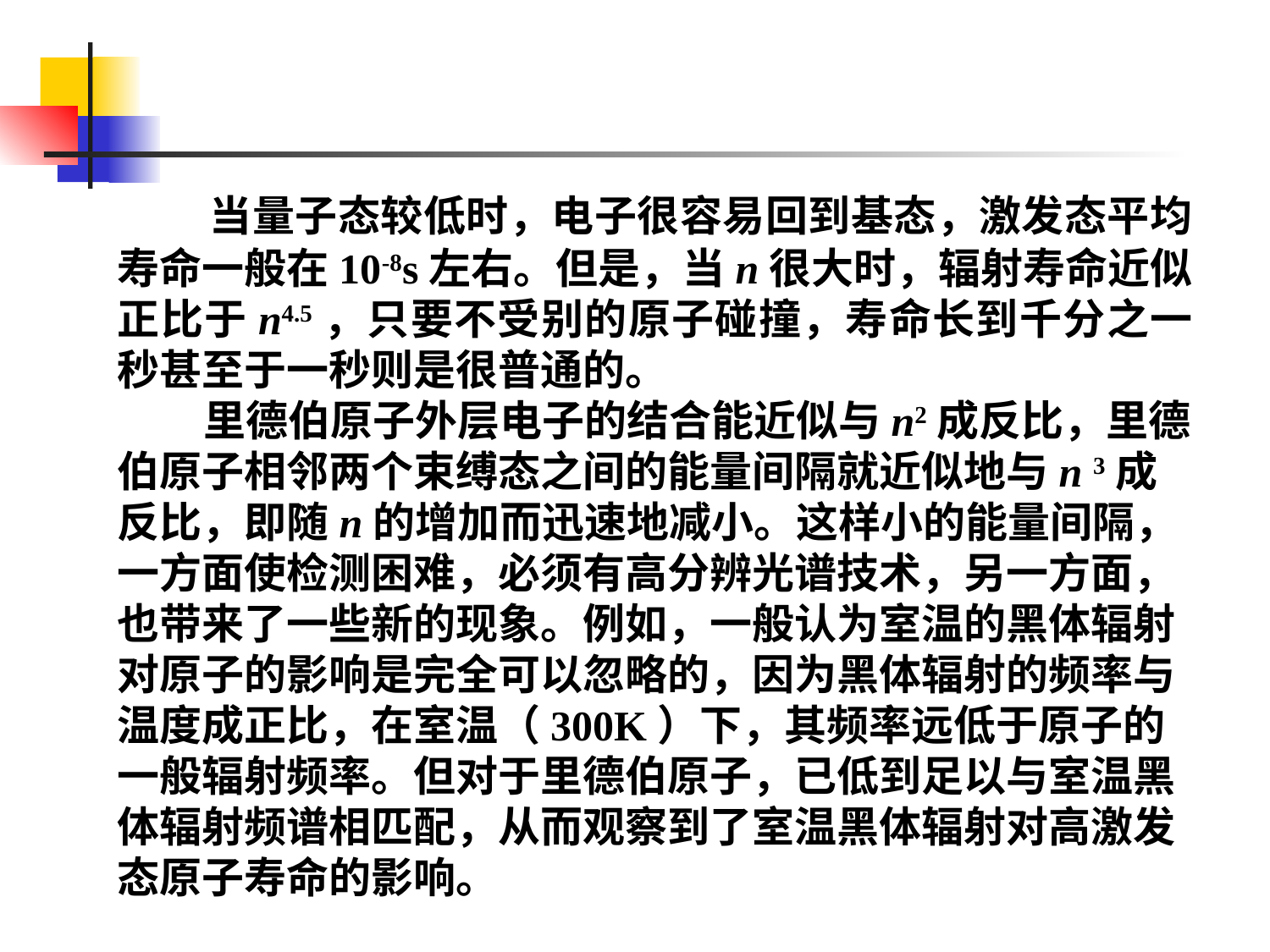

当量子态较低时，电子很容易回到基态，激发态平均寿命一般在10-8s左右。但是，当n很大时，辐射寿命近似正比于n4.5，只要不受别的原子碰撞，寿命长到千分之一秒甚至于一秒则是很普通的。
        里德伯原子外层电子的结合能近似与n2成反比，里德伯原子相邻两个束缚态之间的能量间隔就近似地与n 3成反比，即随n的增加而迅速地减小。这样小的能量间隔，一方面使检测困难，必须有高分辨光谱技术，另一方面，也带来了一些新的现象。例如，一般认为室温的黑体辐射对原子的影响是完全可以忽略的，因为黑体辐射的频率与温度成正比，在室温（300K）下，其频率远低于原子的一般辐射频率。但对于里德伯原子，已低到足以与室温黑体辐射频谱相匹配，从而观察到了室温黑体辐射对高激发态原子寿命的影响。